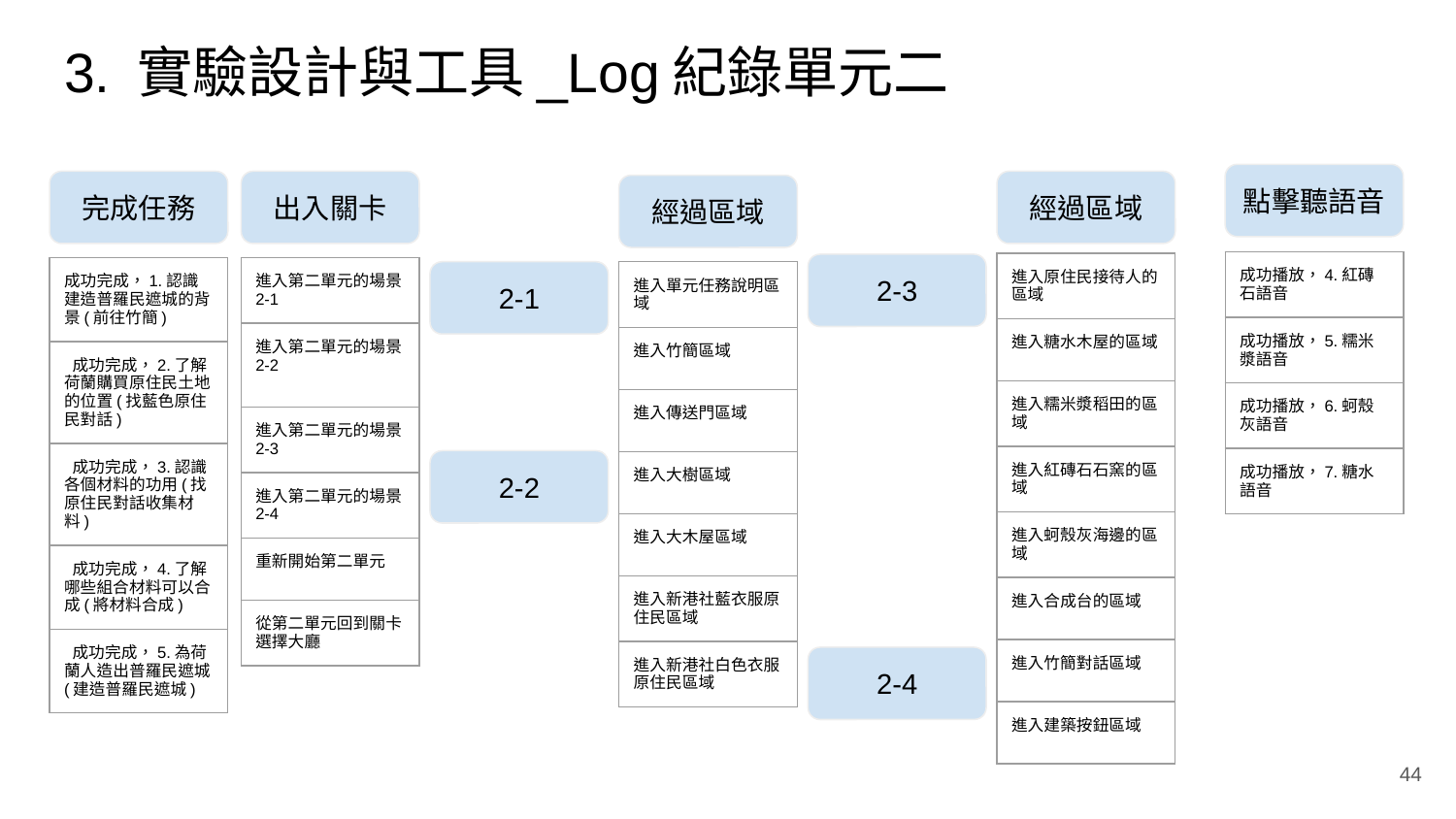

# 3. 實驗設計與工具_Log紀錄單元二
點擊聽語音
完成任務
經過區域
出入關卡
經過區域
| 成功播放，4.紅磚石語音 |
| --- |
| 成功播放，5.糯米漿語音 |
| 成功播放，6.蚵殼灰語音 |
| 成功播放，7.糖水語音 |
| 進入原住民接待人的區域 |
| --- |
| 進入糖水木屋的區域 |
| 進入糯米漿稻田的區域 |
| 進入紅磚石石窯的區域 |
| 進入蚵殼灰海邊的區域 |
| 進入合成台的區域 |
| 進入竹簡對話區域 |
| 進入建築按鈕區域 |
2-3
| 成功完成，1.認識建造普羅民遮城的背景(前往竹簡) |
| --- |
| 成功完成，2.了解荷蘭購買原住民土地的位置(找藍色原住民對話) |
| 成功完成，3.認識各個材料的功用(找原住民對話收集材料) |
| 成功完成，4.了解哪些組合材料可以合成(將材料合成) |
| 成功完成，5.為荷蘭人造出普羅民遮城(建造普羅民遮城) |
| 進入第二單元的場景2-1 |
| --- |
| 進入第二單元的場景2-2 |
| 進入第二單元的場景2-3 |
| 進入第二單元的場景2-4 |
| 重新開始第二單元 |
| 從第二單元回到關卡選擇大廳 |
2-1
| 進入單元任務說明區域 |
| --- |
| 進入竹簡區域 |
| 進入傳送門區域 |
| 進入大樹區域 |
| 進入大木屋區域 |
| 進入新港社藍衣服原住民區域 |
| 進入新港社白色衣服原住民區域 |
2-2
2-4
44